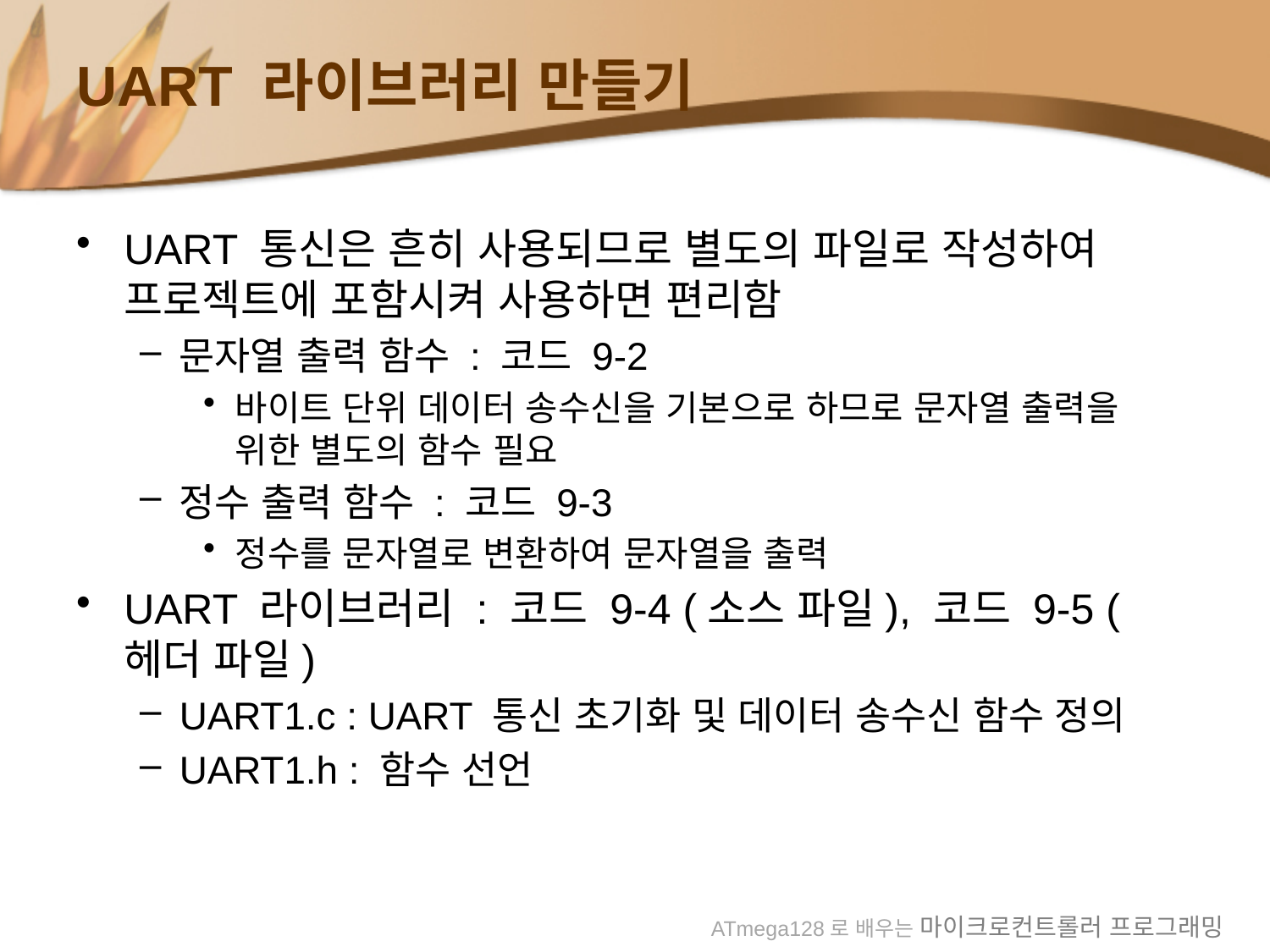

# UART 라이브러리 만들기
UART 통신은 흔히 사용되므로 별도의 파일로 작성하여 프로젝트에 포함시켜 사용하면 편리함
문자열 출력 함수 : 코드 9-2
바이트 단위 데이터 송수신을 기본으로 하므로 문자열 출력을 위한 별도의 함수 필요
정수 출력 함수 : 코드 9-3
정수를 문자열로 변환하여 문자열을 출력
UART 라이브러리 : 코드 9-4 (소스 파일), 코드 9-5 (헤더 파일)
UART1.c : UART 통신 초기화 및 데이터 송수신 함수 정의
UART1.h : 함수 선언